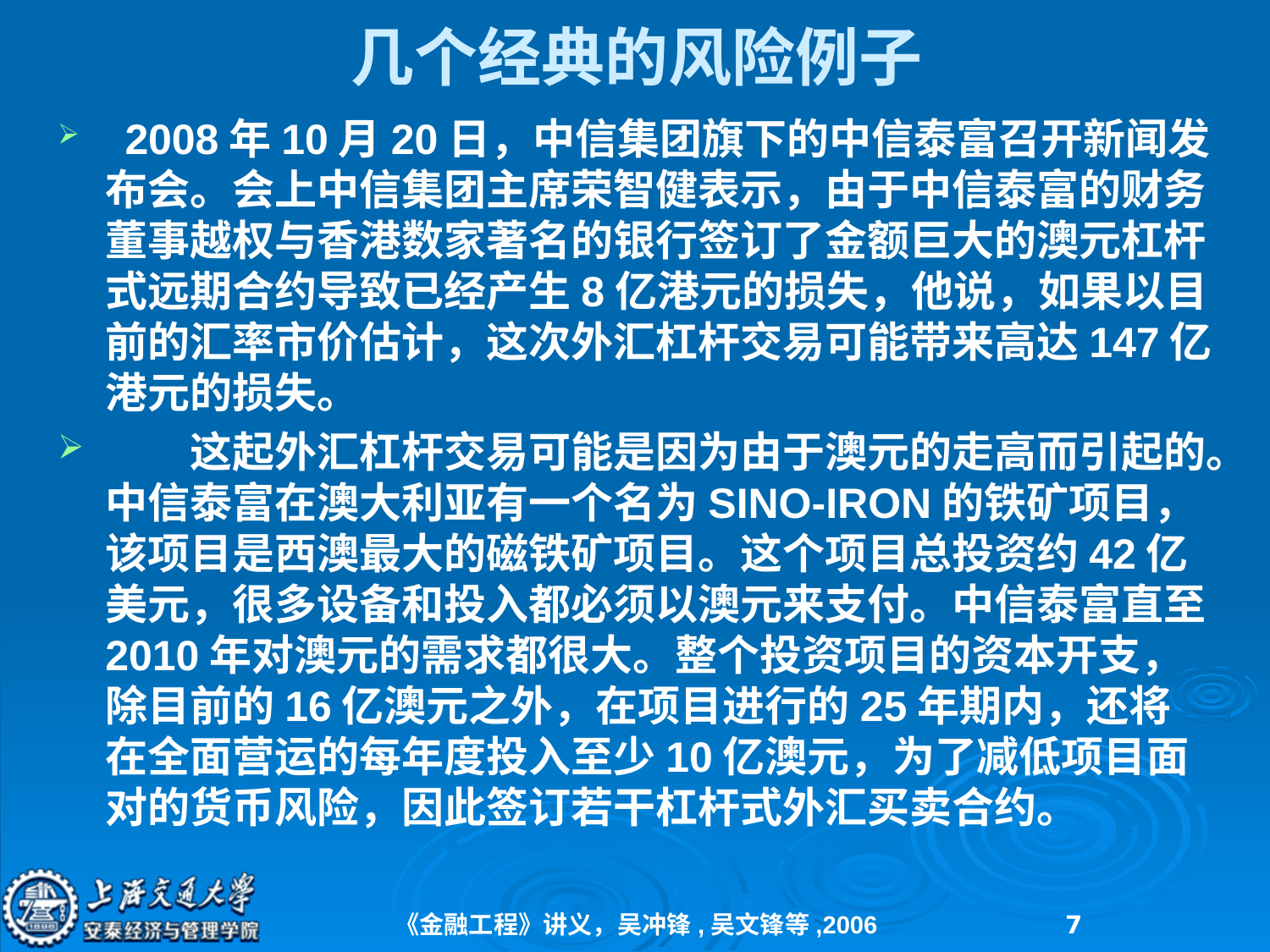

# 几个经典的风险例子
  2008年10月20日，中信集团旗下的中信泰富召开新闻发布会。会上中信集团主席荣智健表示，由于中信泰富的财务董事越权与香港数家著名的银行签订了金额巨大的澳元杠杆式远期合约导致已经产生8亿港元的损失，他说，如果以目前的汇率市价估计，这次外汇杠杆交易可能带来高达147亿港元的损失。
　　这起外汇杠杆交易可能是因为由于澳元的走高而引起的。中信泰富在澳大利亚有一个名为SINO-IRON的铁矿项目，该项目是西澳最大的磁铁矿项目。这个项目总投资约42亿美元，很多设备和投入都必须以澳元来支付。中信泰富直至2010年对澳元的需求都很大。整个投资项目的资本开支，除目前的16亿澳元之外，在项目进行的25年期内，还将在全面营运的每年度投入至少10亿澳元，为了减低项目面对的货币风险，因此签订若干杠杆式外汇买卖合约。